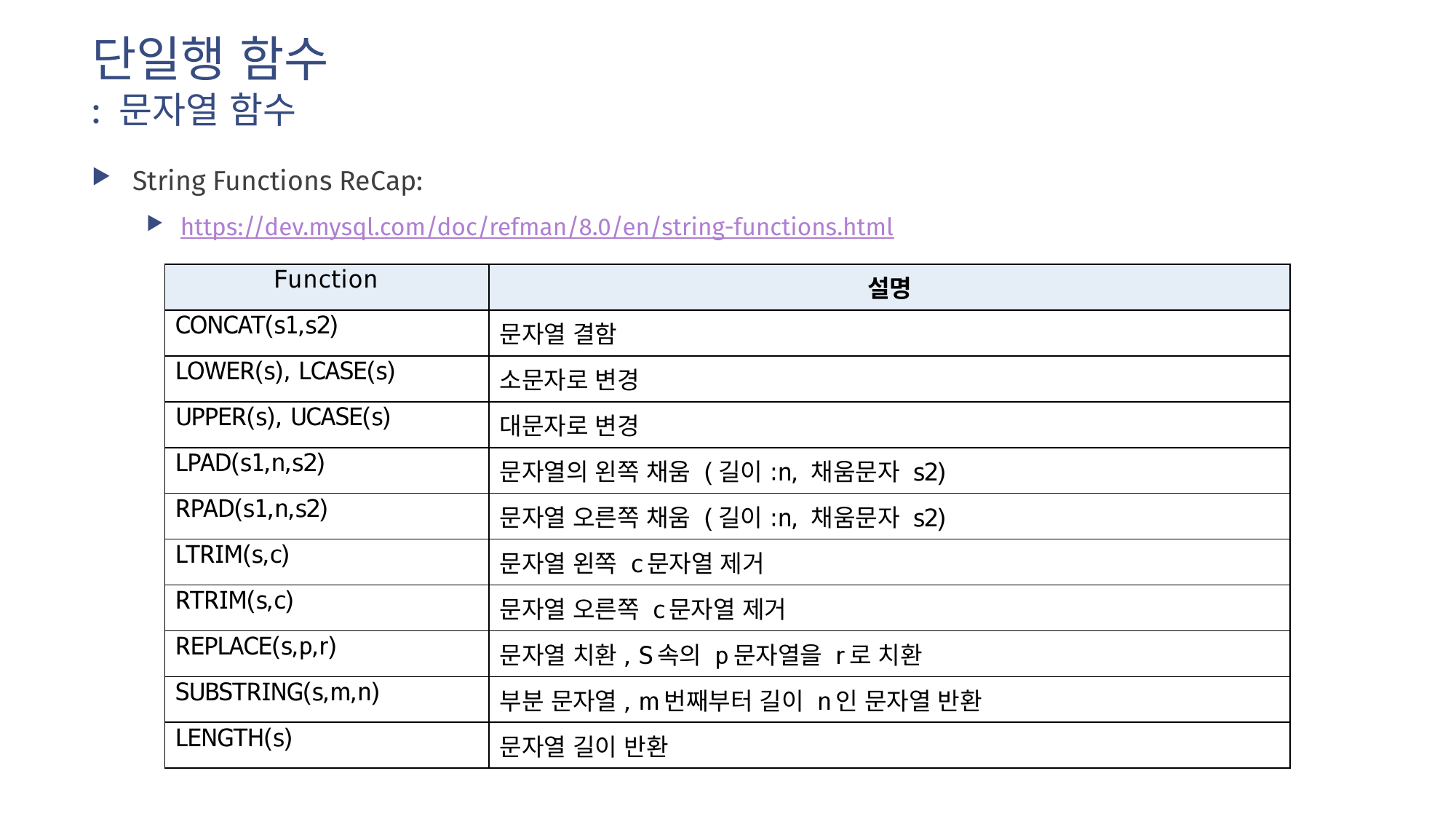

# 단일행 함수 : 문자열 함수
String Functions ReCap:
https://dev.mysql.com/doc/refman/8.0/en/string-functions.html

| Function | 설명 |
| --- | --- |
| CONCAT(s1,s2) | 문자열 결함 |
| LOWER(s), LCASE(s) | 소문자로 변경 |
| UPPER(s), UCASE(s) | 대문자로 변경 |
| LPAD(s1,n,s2) | 문자열의 왼쪽 채움 (길이:n, 채움문자 s2) |
| RPAD(s1,n,s2) | 문자열 오른쪽 채움 (길이:n, 채움문자 s2) |
| LTRIM(s,c) | 문자열 왼쪽 c문자열 제거 |
| RTRIM(s,c) | 문자열 오른쪽 c문자열 제거 |
| REPLACE(s,p,r) | 문자열 치환, S속의 p문자열을 r로 치환 |
| SUBSTRING(s,m,n) | 부분 문자열, m번째부터 길이 n인 문자열 반환 |
| LENGTH(s) | 문자열 길이 반환 |